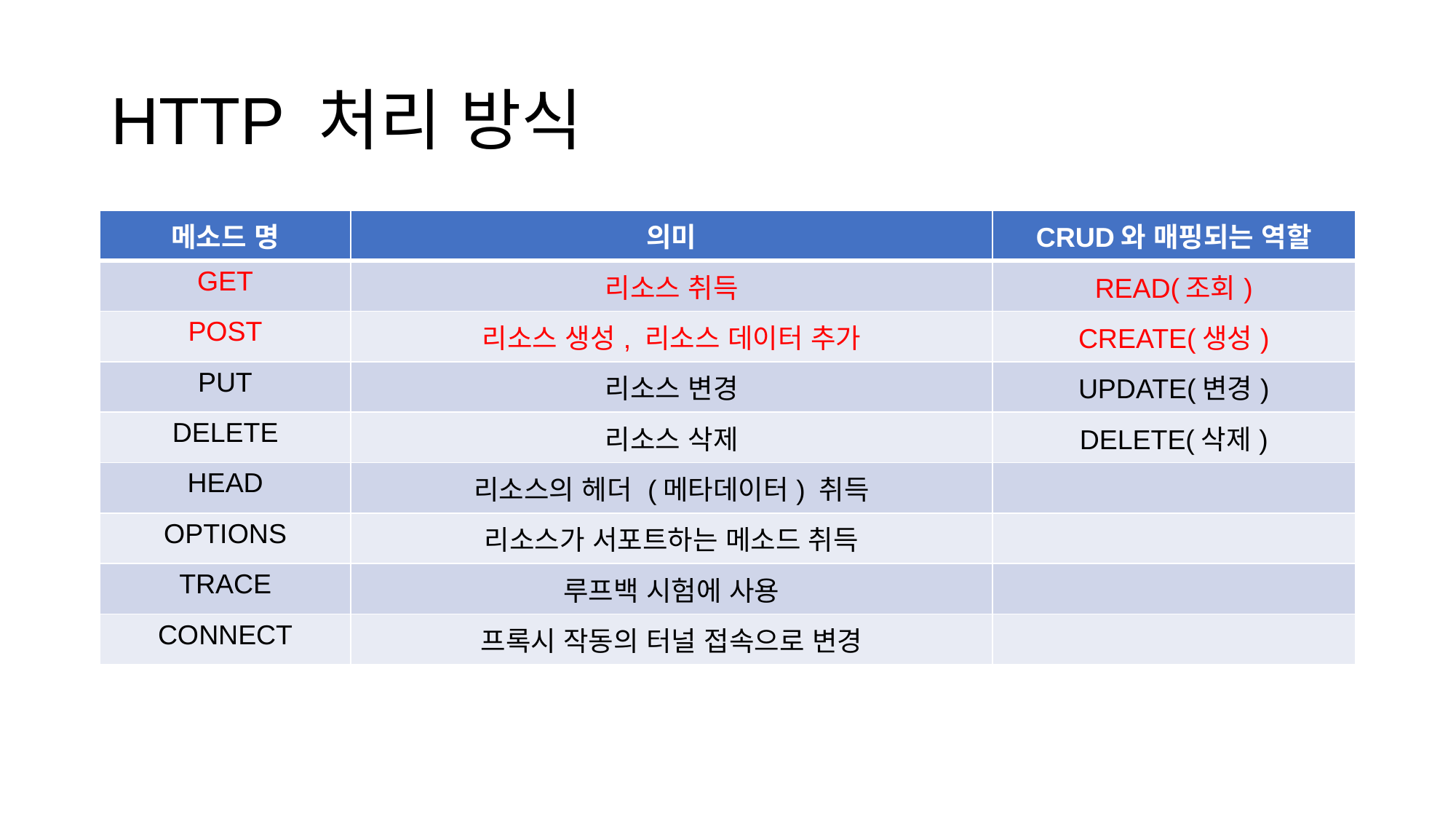

# HTTP 처리 방식
| 메소드 명 | 의미 | CRUD와 매핑되는 역할 |
| --- | --- | --- |
| GET | 리소스 취득 | READ(조회) |
| POST | 리소스 생성, 리소스 데이터 추가 | CREATE(생성) |
| PUT | 리소스 변경 | UPDATE(변경) |
| DELETE | 리소스 삭제 | DELETE(삭제) |
| HEAD | 리소스의 헤더 (메타데이터) 취득 |  |
| OPTIONS | 리소스가 서포트하는 메소드 취득 |  |
| TRACE | 루프백 시험에 사용 |  |
| CONNECT | 프록시 작동의 터널 접속으로 변경 |  |